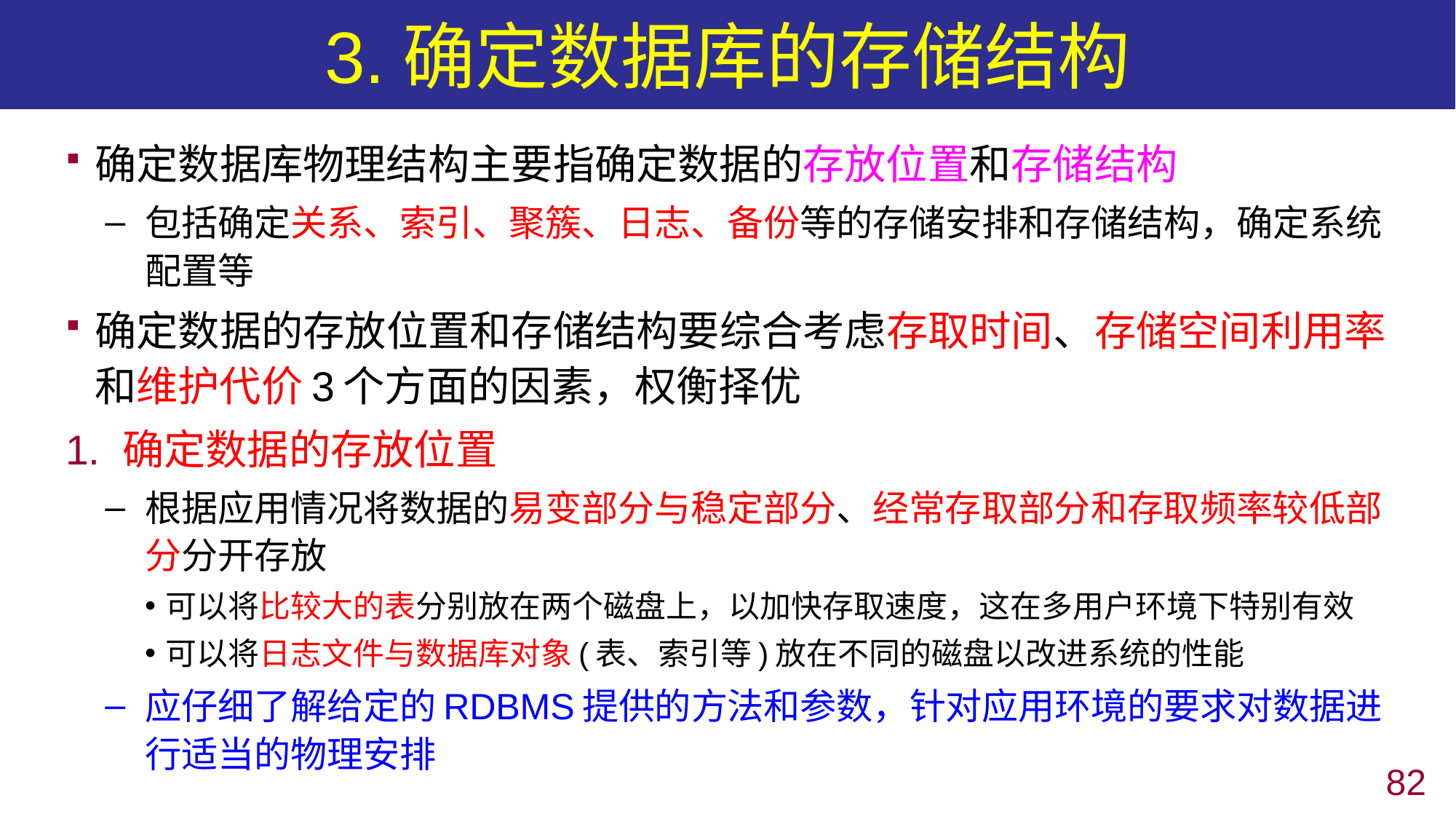

# 3.确定数据库的存储结构
确定数据库物理结构主要指确定数据的存放位置和存储结构
包括确定关系、索引、聚簇、日志、备份等的存储安排和存储结构，确定系统配置等
确定数据的存放位置和存储结构要综合考虑存取时间、存储空间利用率和维护代价3个方面的因素，权衡择优
确定数据的存放位置
根据应用情况将数据的易变部分与稳定部分、经常存取部分和存取频率较低部分分开存放
可以将比较大的表分别放在两个磁盘上，以加快存取速度，这在多用户环境下特别有效
可以将日志文件与数据库对象(表、索引等)放在不同的磁盘以改进系统的性能
应仔细了解给定的RDBMS提供的方法和参数，针对应用环境的要求对数据进行适当的物理安排
82